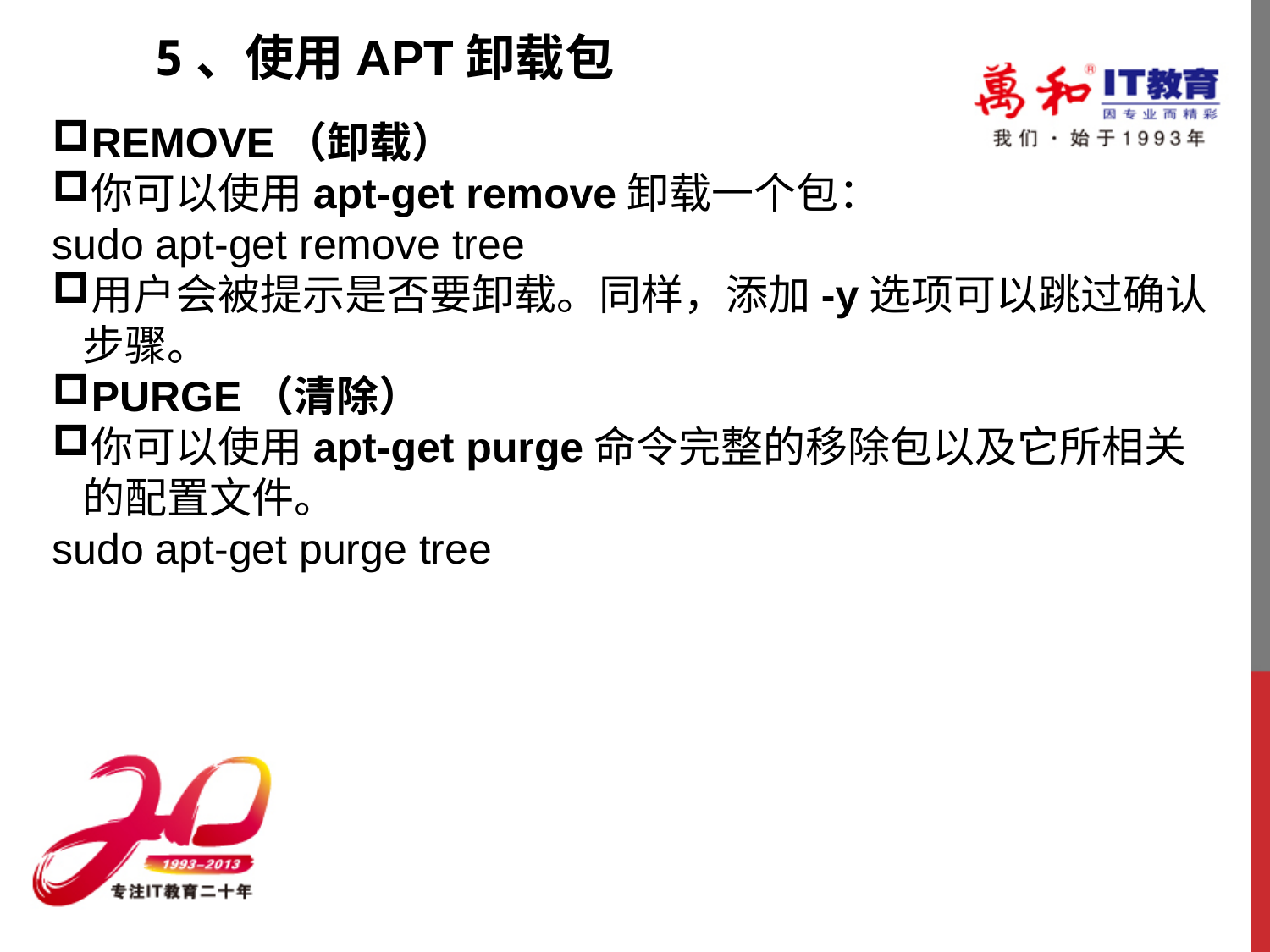

5、使用APT卸载包
REMOVE（卸载）
你可以使用apt-get remove卸载一个包：
sudo apt-get remove tree
用户会被提示是否要卸载。同样，添加-y选项可以跳过确认步骤。
PURGE（清除）
你可以使用apt-get purge命令完整的移除包以及它所相关的配置文件。
sudo apt-get purge tree